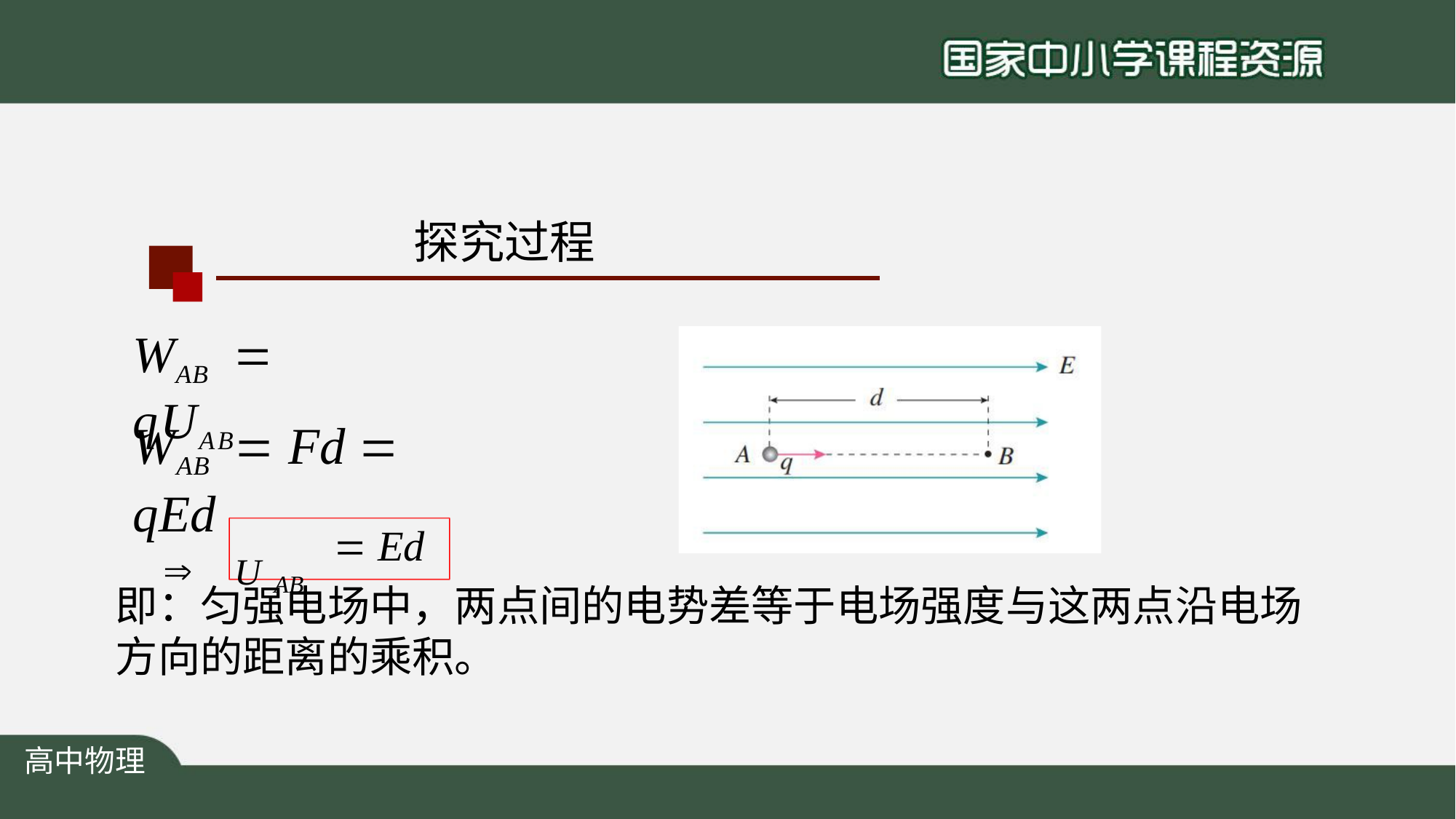

探究过程

# WAB	= qUAB

WAB	= Fd = qEd
=	Ed

⇒	U AB
即：匀强电场中，两点间的电势差等于电场强度与这两点沿电场 方向的距离的乘积。
高中物理